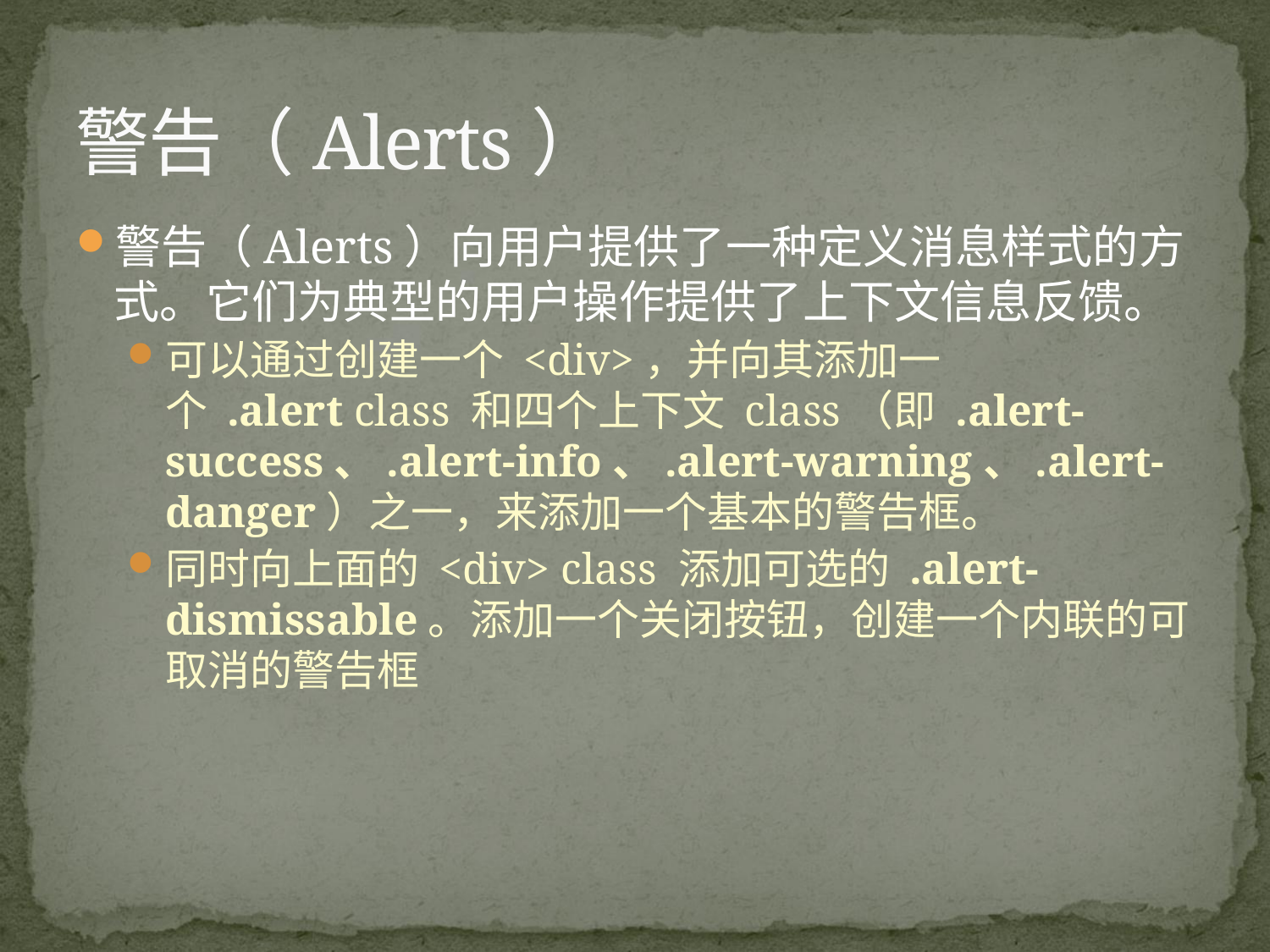

# 警告（Alerts）
警告（Alerts）向用户提供了一种定义消息样式的方式。它们为典型的用户操作提供了上下文信息反馈。
可以通过创建一个 <div>，并向其添加一个 .alert class 和四个上下文 class（即 .alert-success、.alert-info、.alert-warning、.alert-danger）之一，来添加一个基本的警告框。
同时向上面的 <div> class 添加可选的 .alert-dismissable。添加一个关闭按钮，创建一个内联的可取消的警告框